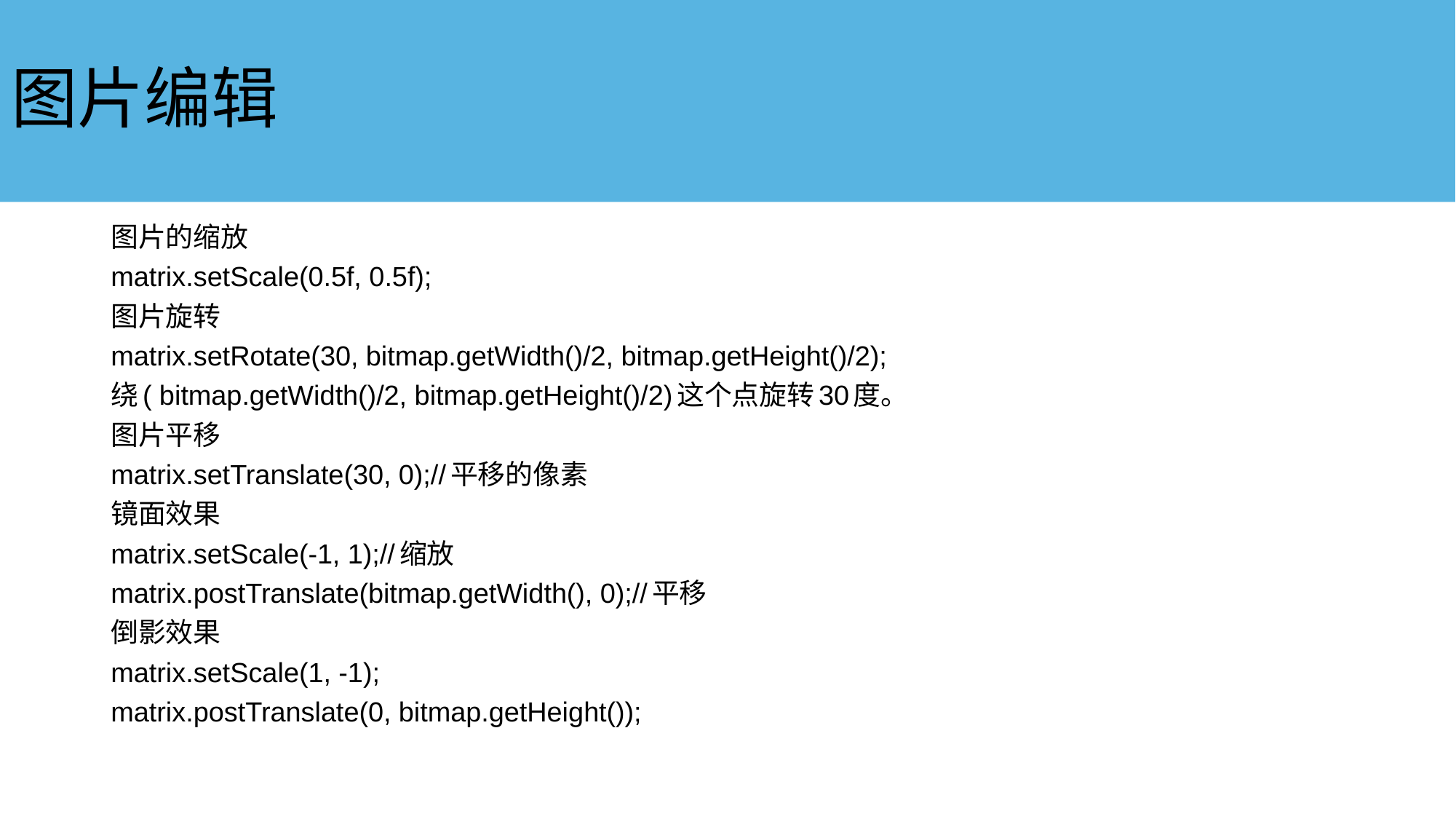

# 图片编辑
图片的缩放
matrix.setScale(0.5f, 0.5f);
图片旋转
matrix.setRotate(30, bitmap.getWidth()/2, bitmap.getHeight()/2);
绕( bitmap.getWidth()/2, bitmap.getHeight()/2)这个点旋转30度。
图片平移
matrix.setTranslate(30, 0);//平移的像素
镜面效果
matrix.setScale(-1, 1);//缩放
matrix.postTranslate(bitmap.getWidth(), 0);//平移
倒影效果
matrix.setScale(1, -1);
matrix.postTranslate(0, bitmap.getHeight());